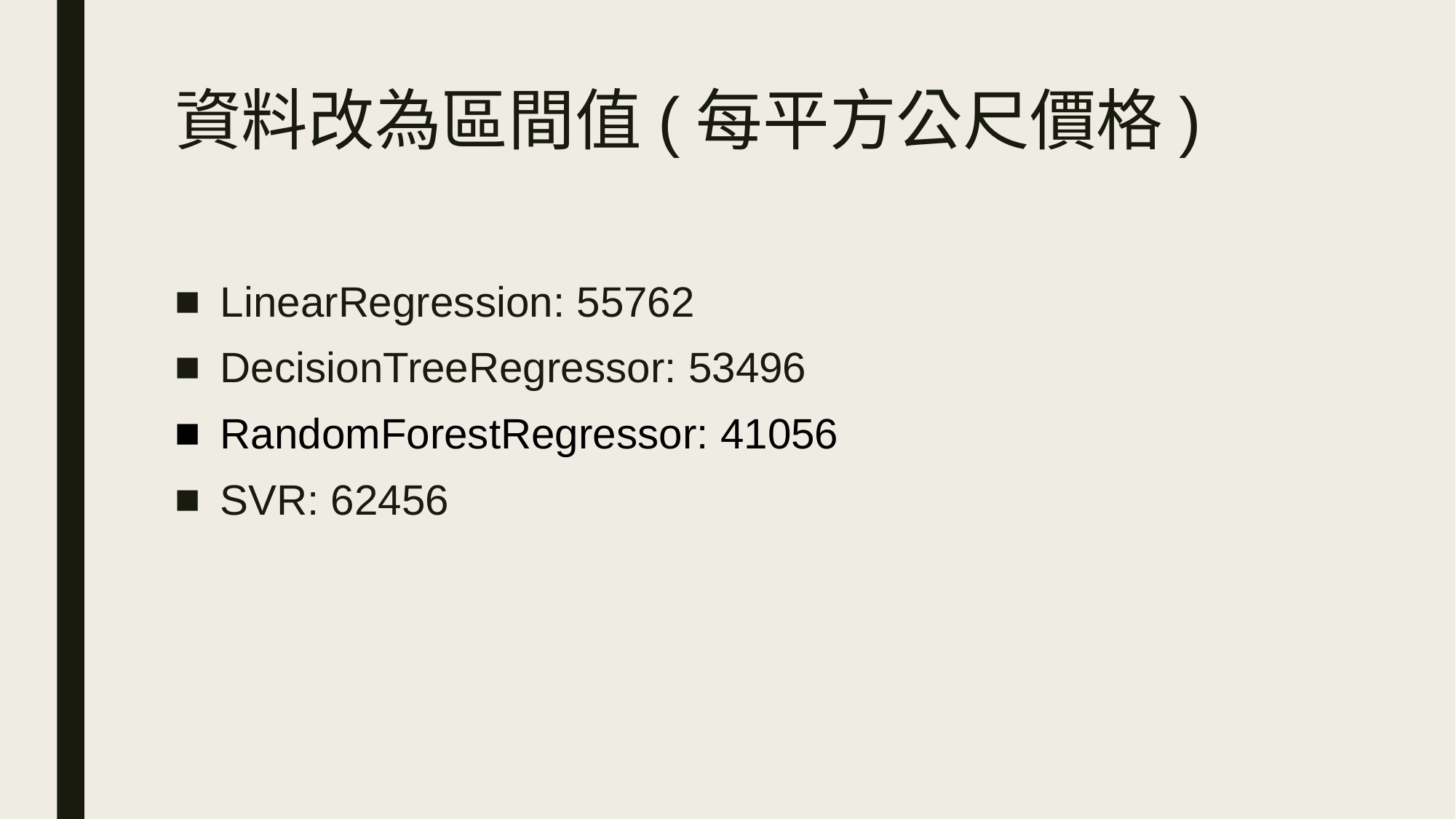

# 資料改為區間值(每平方公尺價格)
LinearRegression: 55762
DecisionTreeRegressor: 53496
RandomForestRegressor: 41056
SVR: 62456